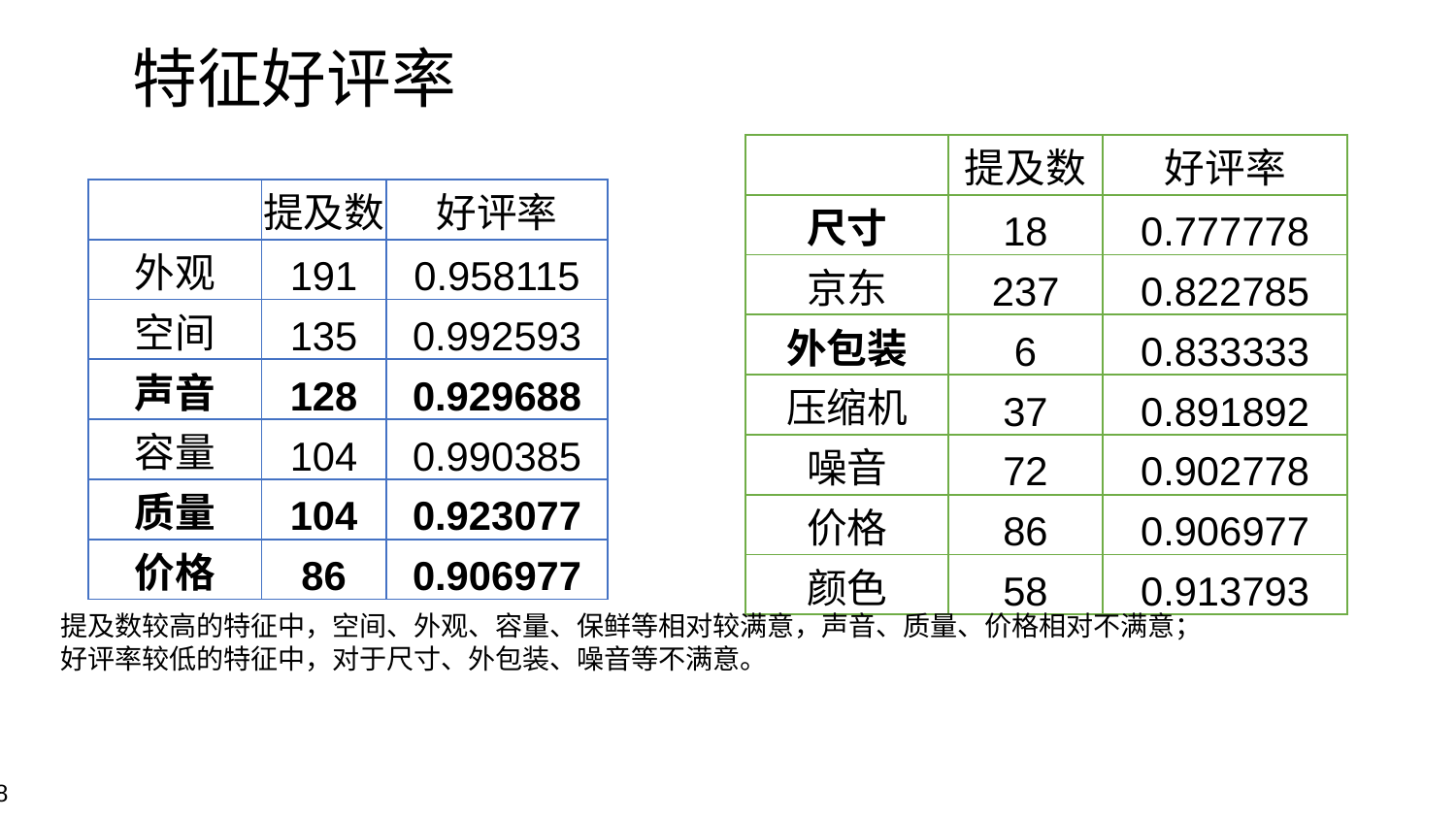

# 特征好评率
|  | 提及数 | 好评率 |
| --- | --- | --- |
| 尺寸 | 18 | 0.777778 |
| 京东 | 237 | 0.822785 |
| 外包装 | 6 | 0.833333 |
| 压缩机 | 37 | 0.891892 |
| 噪音 | 72 | 0.902778 |
| 价格 | 86 | 0.906977 |
| 颜色 | 58 | 0.913793 |
|  | 提及数 | 好评率 |
| --- | --- | --- |
| 外观 | 191 | 0.958115 |
| 空间 | 135 | 0.992593 |
| 声音 | 128 | 0.929688 |
| 容量 | 104 | 0.990385 |
| 质量 | 104 | 0.923077 |
| 价格 | 86 | 0.906977 |
提及数较高的特征中，空间、外观、容量、保鲜等相对较满意，声音、质量、价格相对不满意；
好评率较低的特征中，对于尺寸、外包装、噪音等不满意。